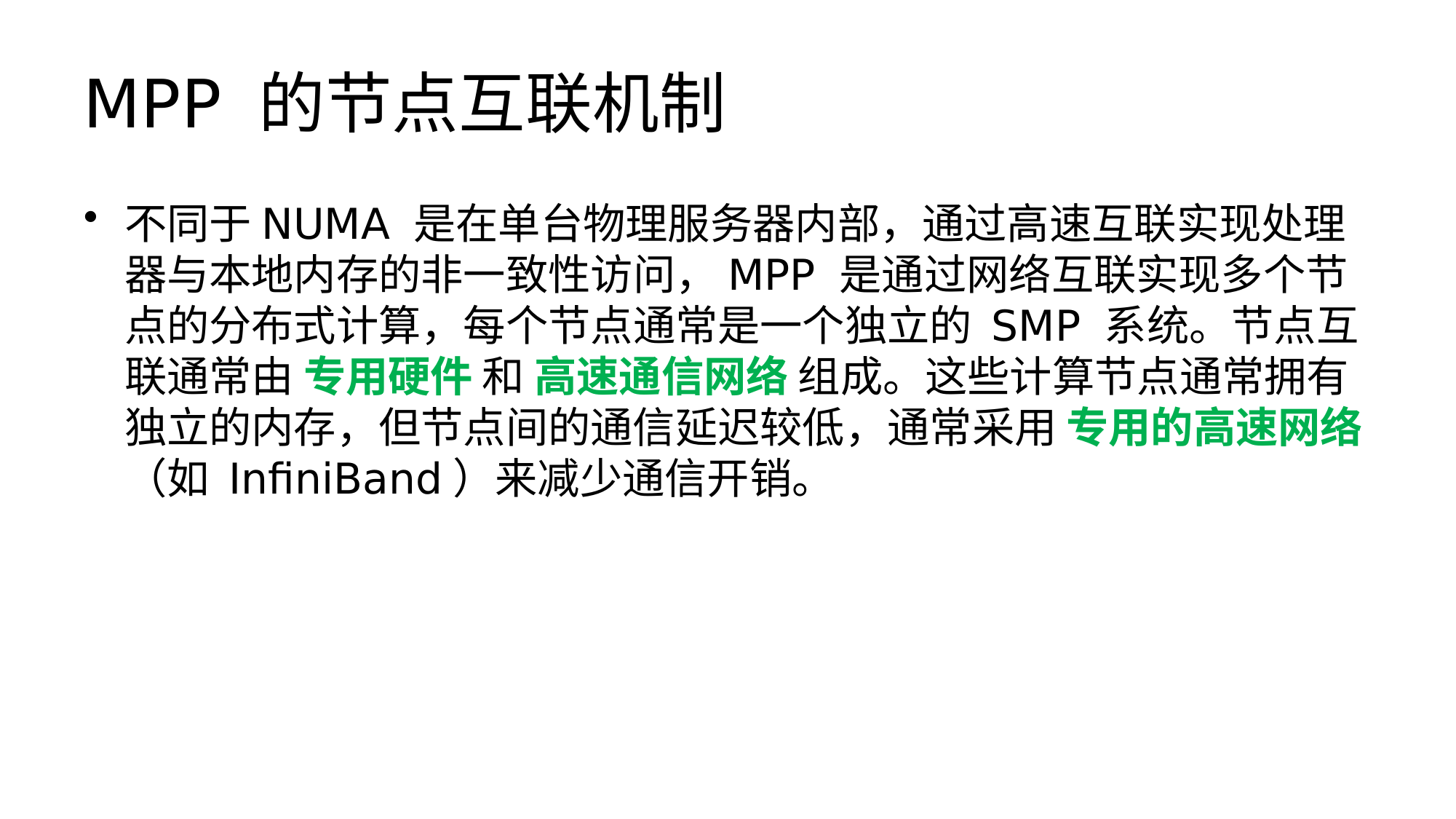

# MPP 的节点互联机制
不同于NUMA 是在单台物理服务器内部，通过⾼速互联实现处理器与本地内存的⾮⼀致性访问，MPP 是通过⽹络互联实现多个节点的分布式计算，每个节点通常是⼀个独立的 SMP 系统。节点互联通常由 专⽤硬件 和 ⾼速通信⽹络 组成。这些计算节点通常拥有独⽴的内存，但节点间的通信延迟较低，通常采⽤ 专⽤的⾼速⽹络（如 InfiniBand）来减少通信开销。
48